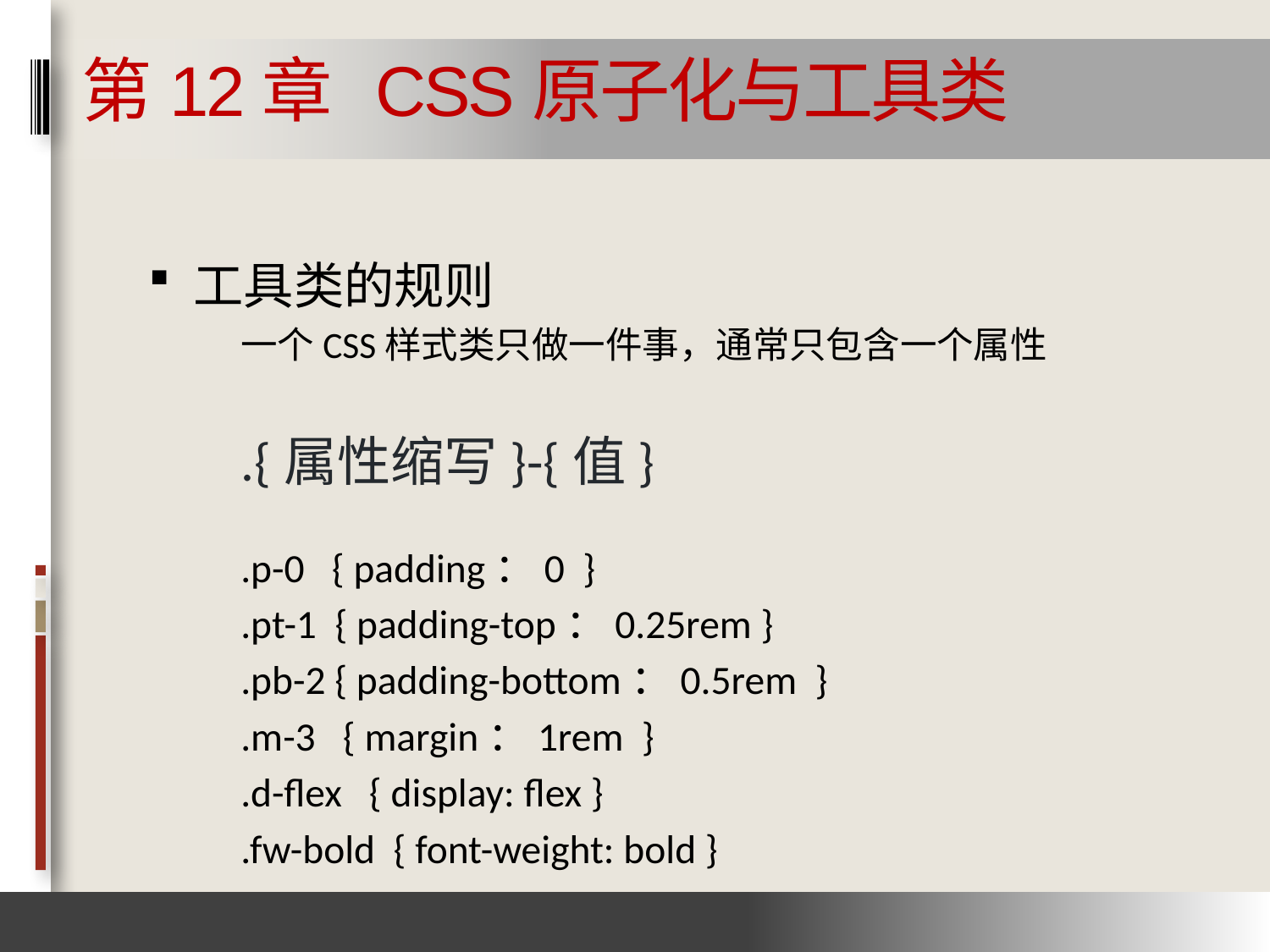

# 第12章  CSS原子化与工具类
工具类的规则
一个CSS样式类只做一件事，通常只包含一个属性

.{属性缩写}-{值}

.p-0   { padding：0  }
.pt-1  { padding-top：0.25rem }
.pb-2 { padding-bottom：0.5rem  }
.m-3   { margin：1rem  }
.d-flex   { display: flex }
.fw-bold  { font-weight: bold }